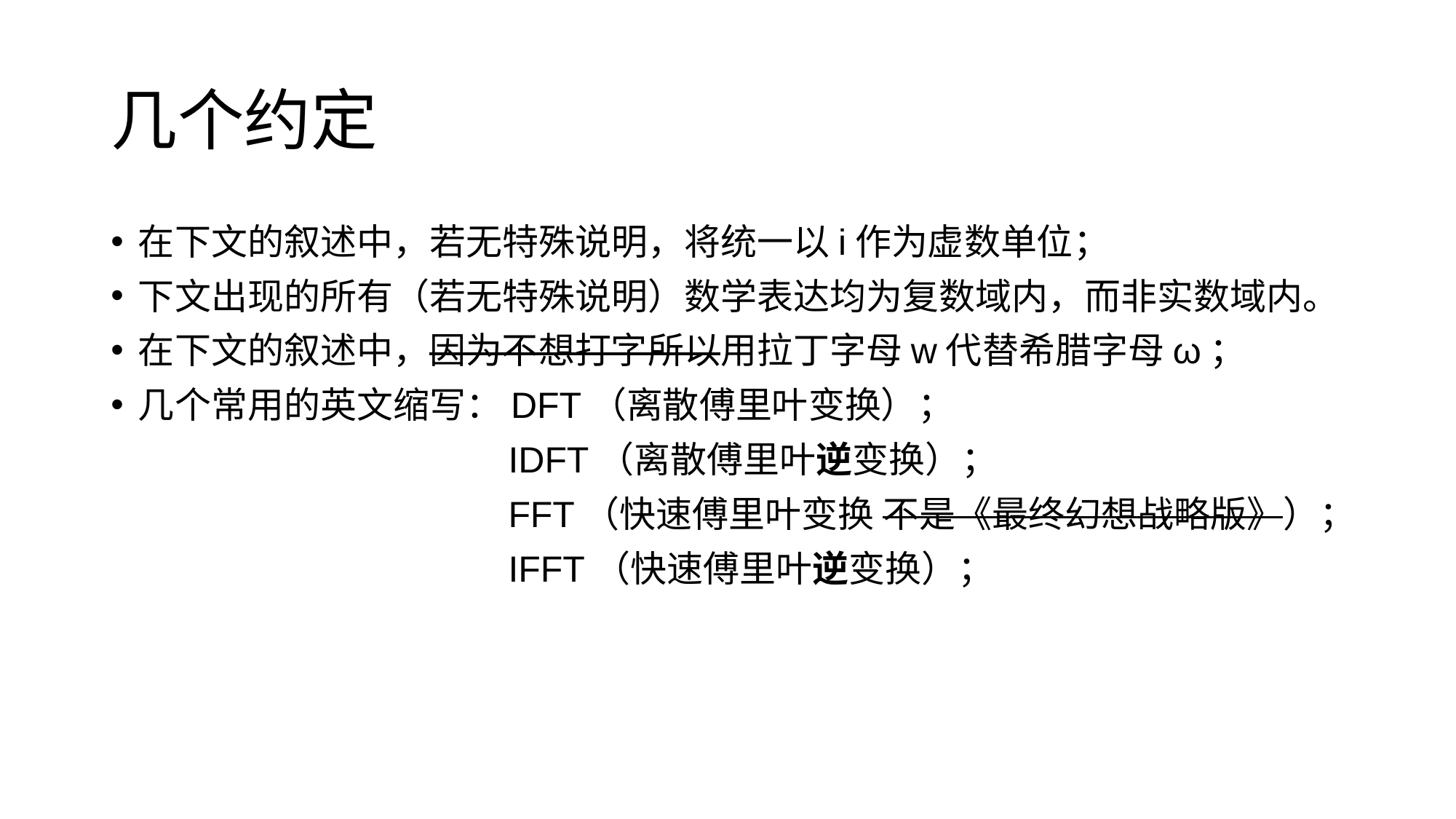

# 几个约定
在下文的叙述中，若无特殊说明，将统一以i作为虚数单位；
下文出现的所有（若无特殊说明）数学表达均为复数域内，而非实数域内。
在下文的叙述中，因为不想打字所以用拉丁字母w代替希腊字母ω；
几个常用的英文缩写：DFT（离散傅里叶变换）；
                                       IDFT（离散傅里叶逆变换）；
                                       FFT（快速傅里叶变换 不是《最终幻想战略版》）；
                                       IFFT（快速傅里叶逆变换）；